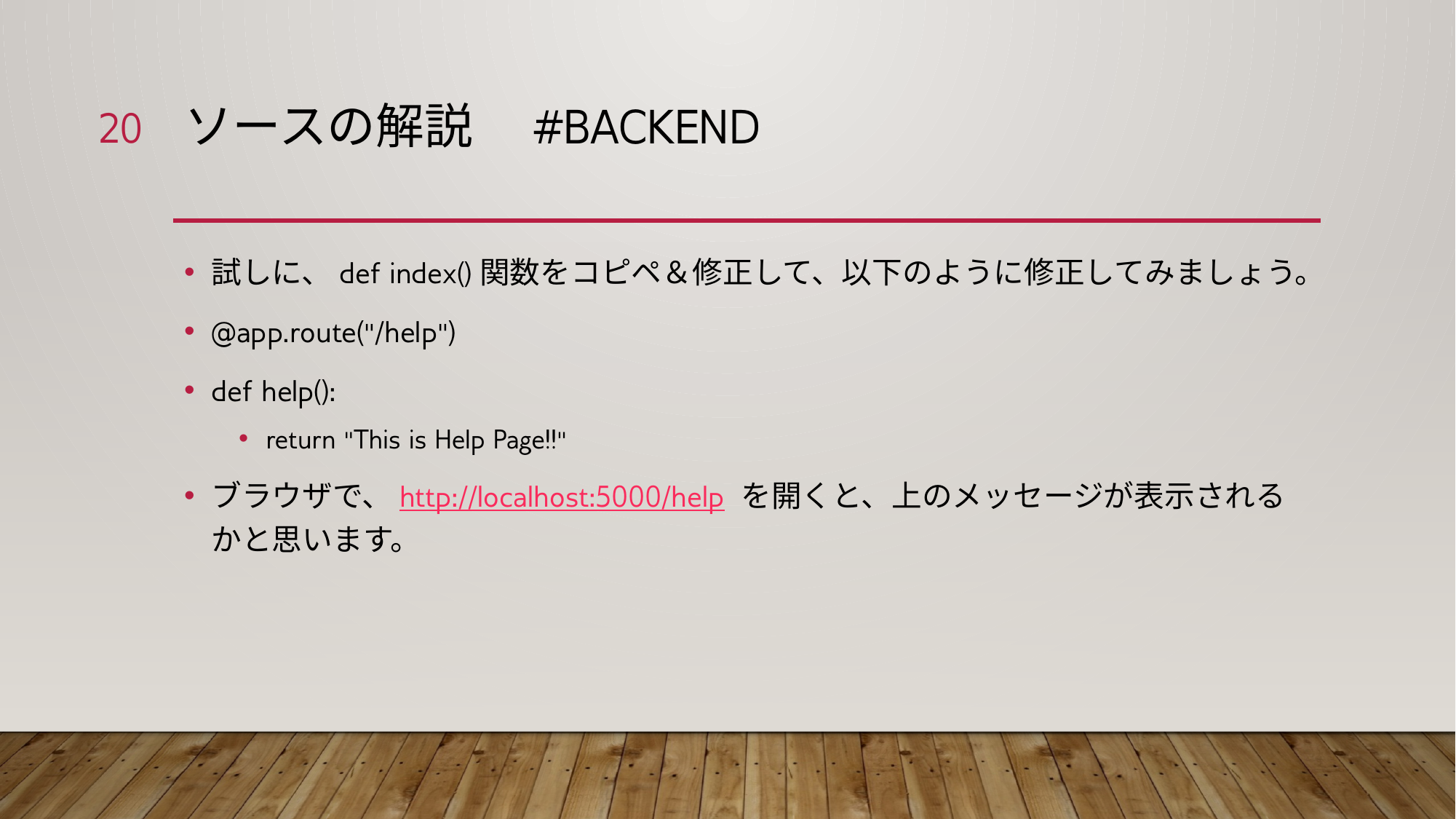

20
# ソースの解説　#Backend
試しに、def index()関数をコピペ＆修正して、以下のように修正してみましょう。
@app.route("/help")
def help():
return "This is Help Page!!"
ブラウザで、http://localhost:5000/help を開くと、上のメッセージが表示されるかと思います。